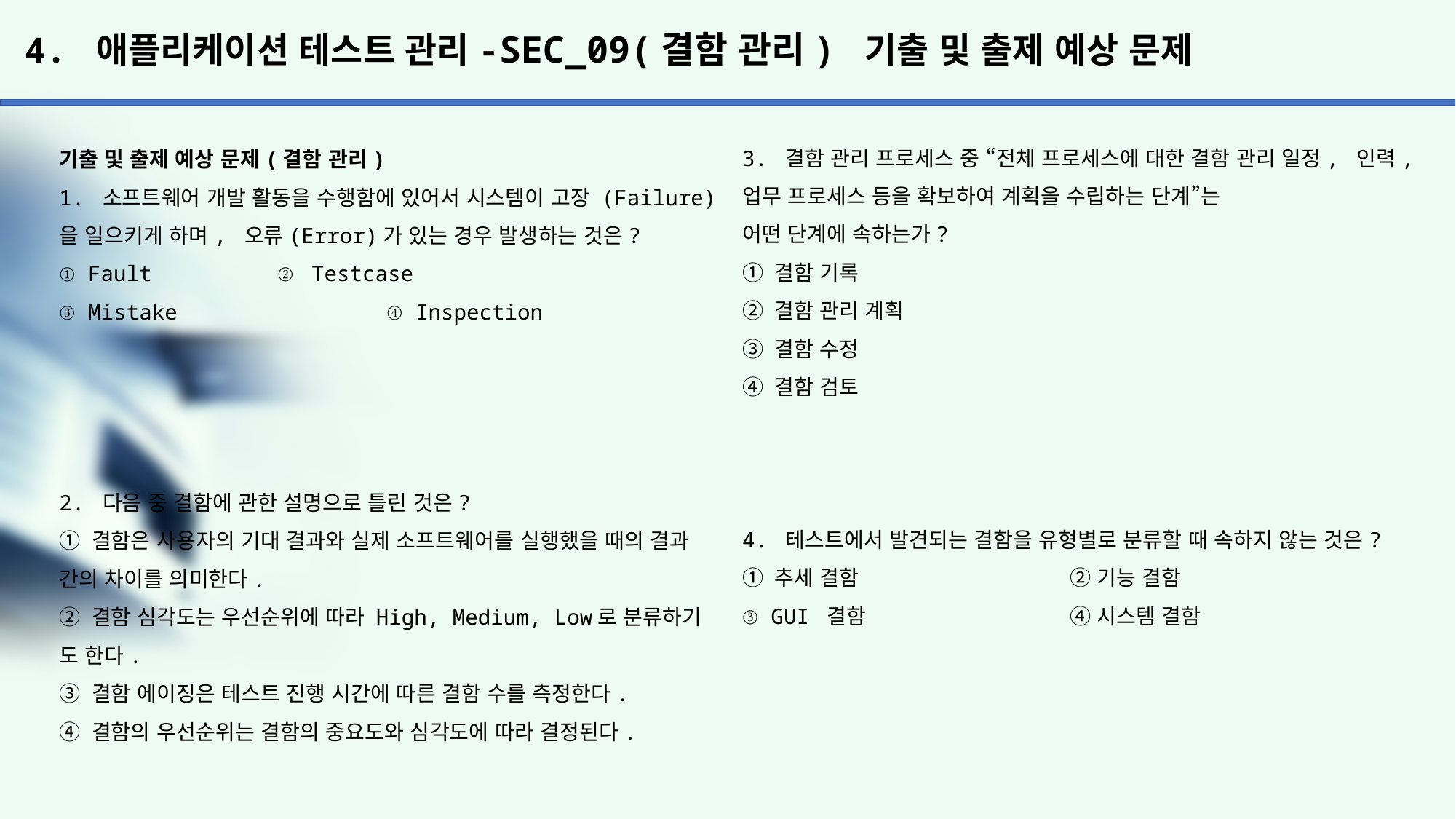

# 4. 애플리케이션 테스트 관리-SEC_09(결함 관리) 기출 및 출제 예상 문제
3. 결함 관리 프로세스 중 “전체 프로세스에 대한 결함 관리 일정, 인력, 업무 프로세스 등을 확보하여 계획을 수립하는 단계”는
어떤 단계에 속하는가?
① 결함 기록
② 결함 관리 계획
③ 결함 수정
④ 결함 검토

4. 테스트에서 발견되는 결함을 유형별로 분류할 때 속하지 않는 것은?
① 추세 결함		② 기능 결함
③ GUI 결함		④ 시스템 결함
기출 및 출제 예상 문제(결함 관리)
1. 소프트웨어 개발 활동을 수행함에 있어서 시스템이 고장 (Failure)을 일으키게 하며, 오류(Error)가 있는 경우 발생하는 것은?
① Fault		② Testcase
③ Mistake		④ Inspection

2. 다음 중 결함에 관한 설명으로 틀린 것은?
① 결함은 사용자의 기대 결과와 실제 소프트웨어를 실행했을 때의 결과 간의 차이를 의미한다.
② 결함 심각도는 우선순위에 따라 High, Medium, Low로 분류하기 도 한다.
③ 결함 에이징은 테스트 진행 시간에 따른 결함 수를 측정한다.
④ 결함의 우선순위는 결함의 중요도와 심각도에 따라 결정된다.